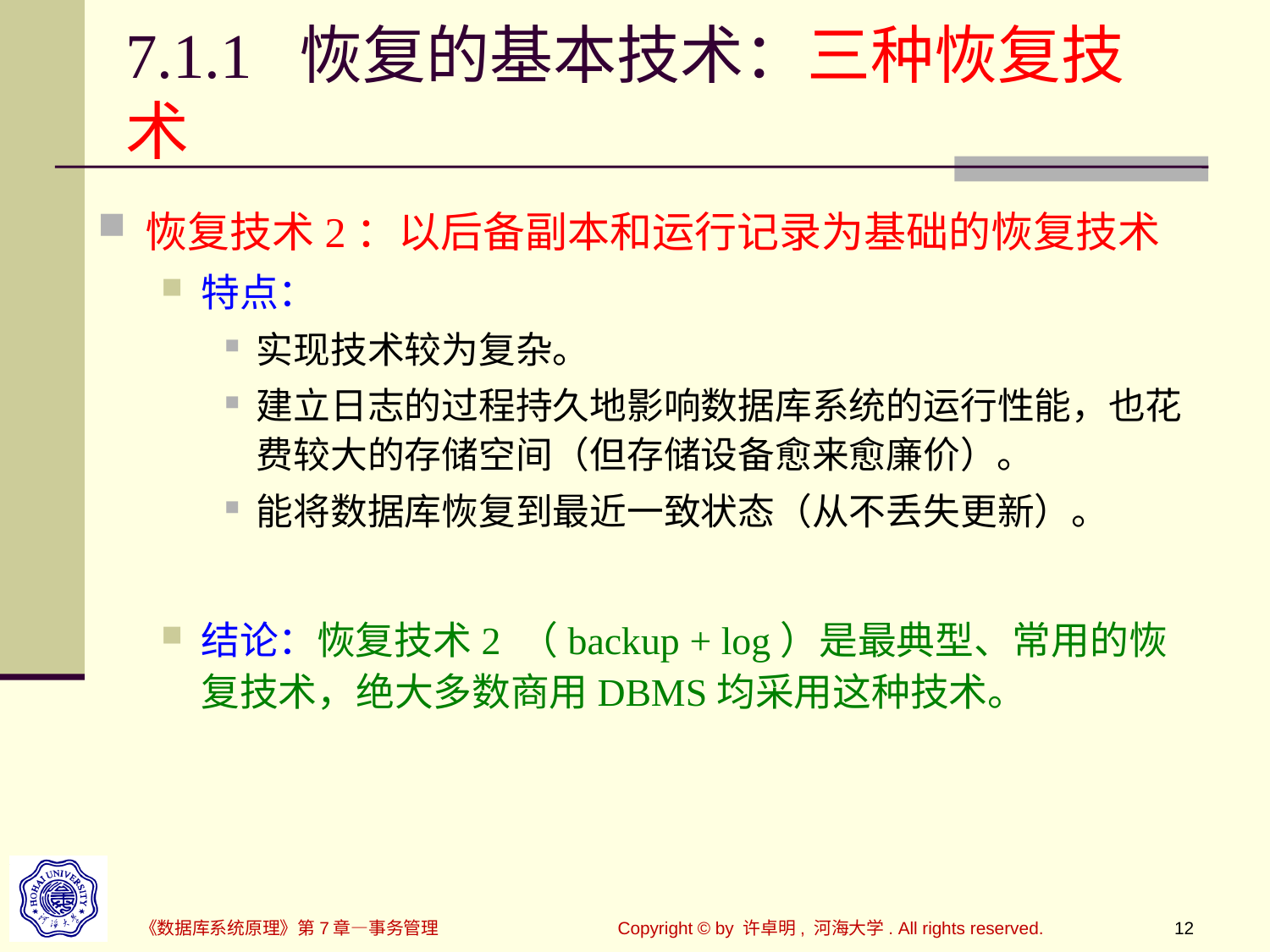

# 7.1.1  恢复的基本技术：三种恢复技术
恢复技术2：以后备副本和运行记录为基础的恢复技术
特点：
实现技术较为复杂。
建立日志的过程持久地影响数据库系统的运行性能，也花费较大的存储空间（但存储设备愈来愈廉价）。
能将数据库恢复到最近一致状态（从不丢失更新）。

结论：恢复技术2 （backup + log）是最典型、常用的恢复技术，绝大多数商用DBMS均采用这种技术。
《数据库系统原理》第7章—事务管理
Copyright © by 许卓明, 河海大学. All rights reserved.
12